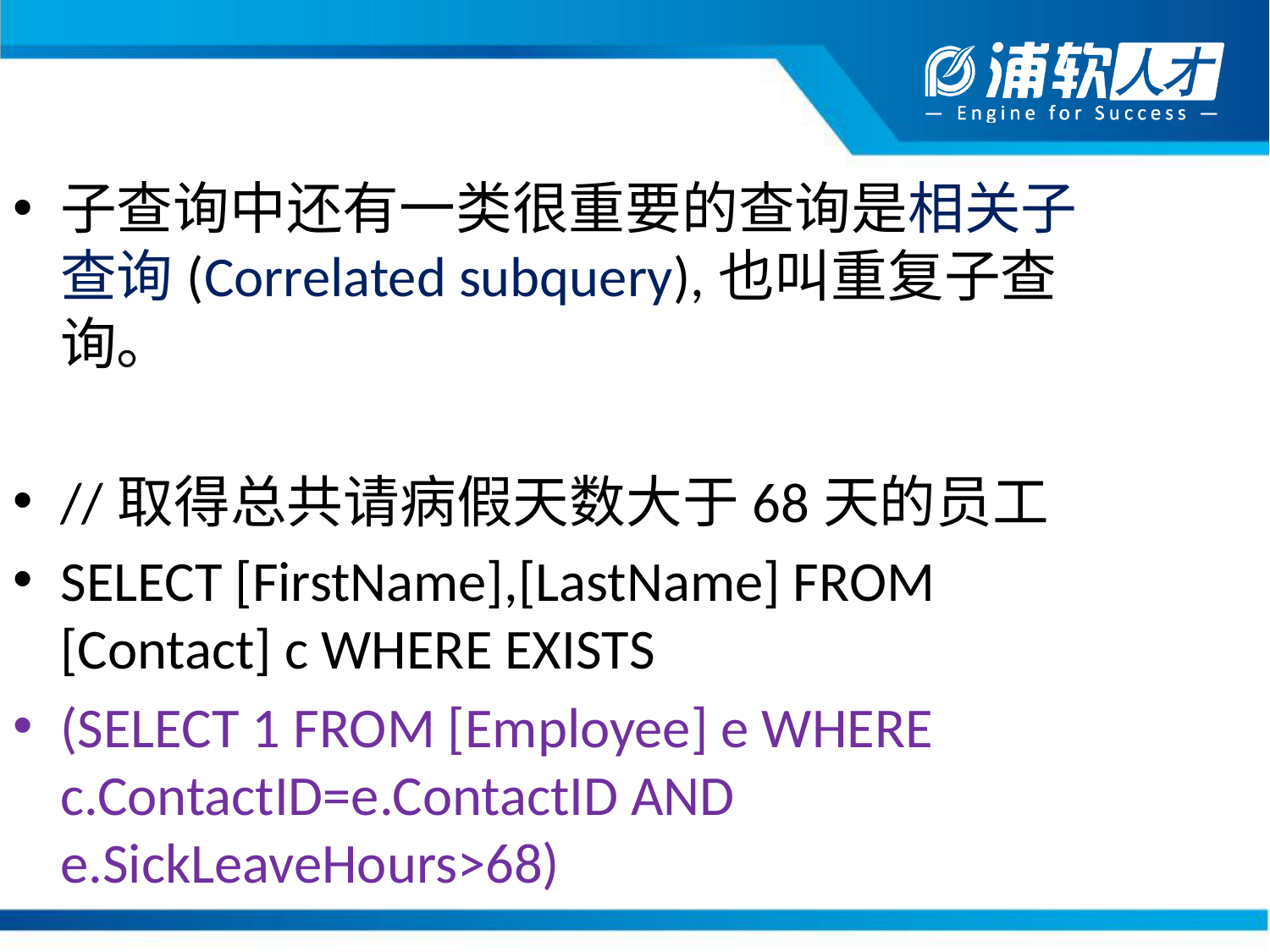

子查询中还有一类很重要的查询是相关子查询(Correlated subquery),也叫重复子查询。

//取得总共请病假天数大于68天的员工
SELECT [FirstName],[LastName] FROM [Contact] c WHERE EXISTS
(SELECT 1 FROM [Employee] e WHERE c.ContactID=e.ContactID AND e.SickLeaveHours>68)